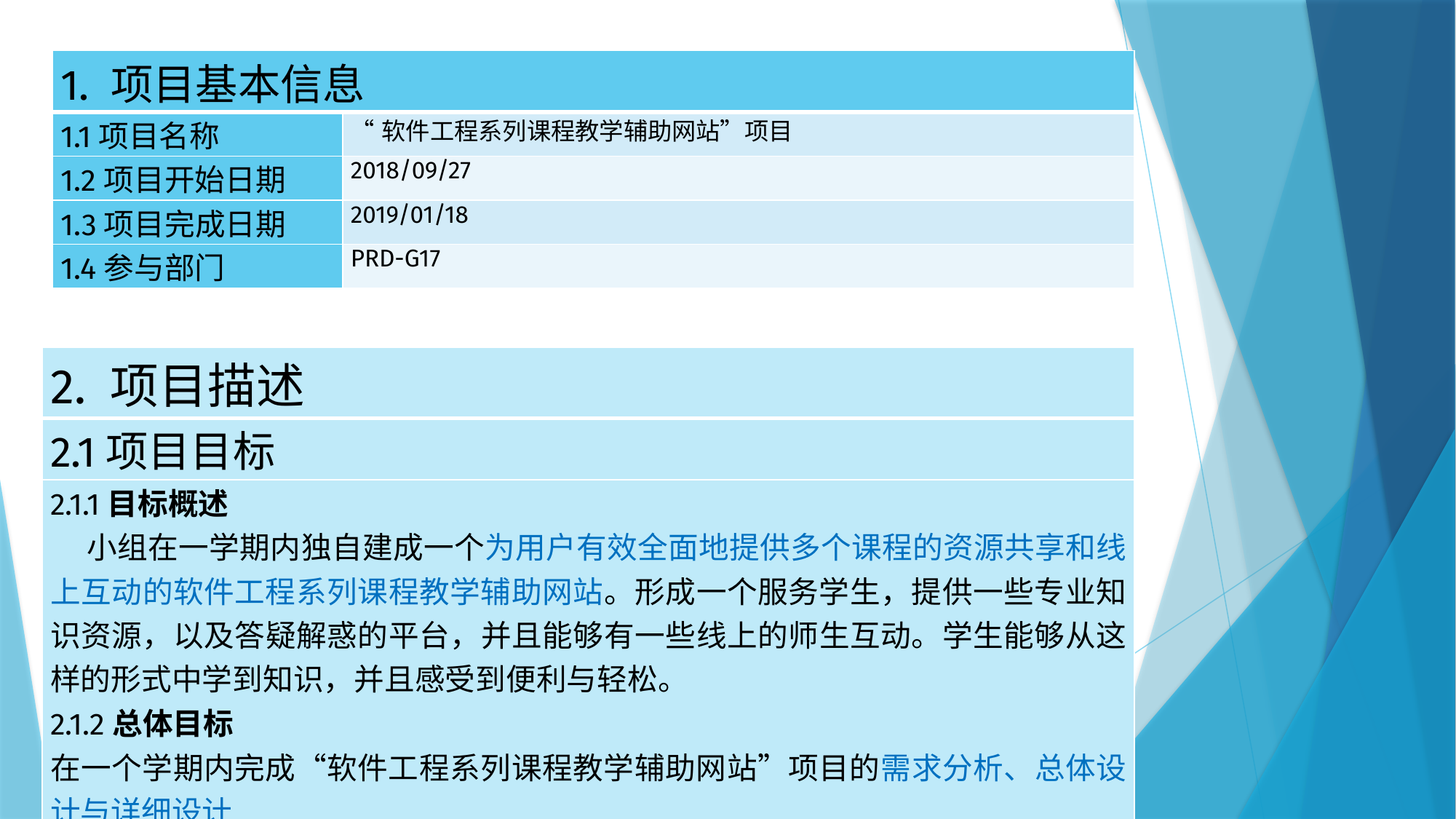

| 1. 项目基本信息 |  |
| --- | --- |
| 1.1项目名称 | “软件工程系列课程教学辅助网站”项目 |
| 1.2项目开始日期 | 2018/09/27 |
| 1.3项目完成日期 | 2019/01/18 |
| 1.4参与部门 | PRD-G17 |
| 2. 项目描述 |
| --- |
| 2.1项目目标 |
| 2.1.1目标概述 小组在一学期内独自建成一个为用户有效全面地提供多个课程的资源共享和线上互动的软件工程系列课程教学辅助网站。形成一个服务学生，提供一些专业知识资源，以及答疑解惑的平台，并且能够有一些线上的师生互动。学生能够从这样的形式中学到知识，并且感受到便利与轻松。 2.1.2总体目标 在一个学期内完成“软件工程系列课程教学辅助网站”项目的需求分析、总体设计与详细设计 |